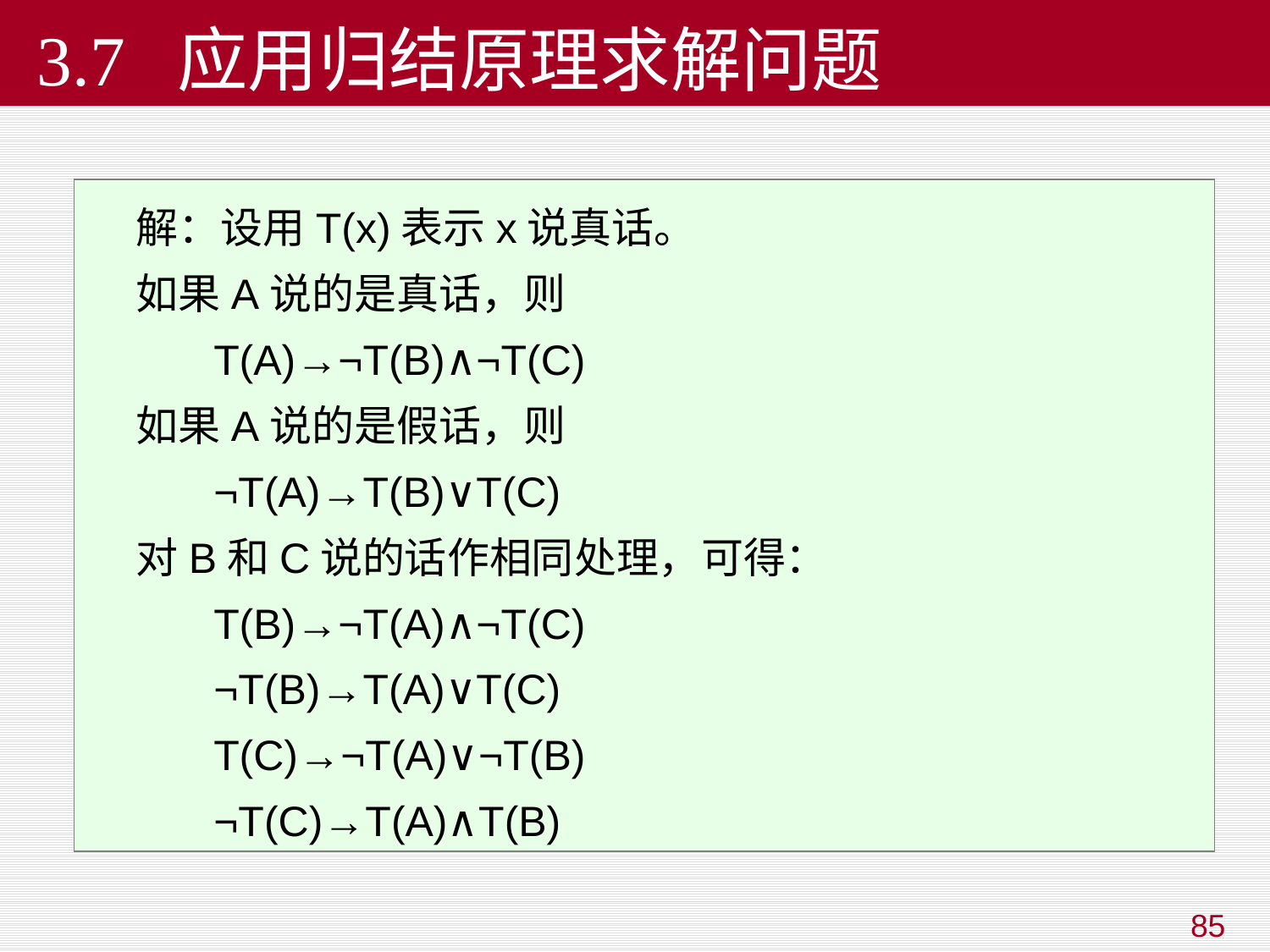

# 3.7  应用归结原理求解问题
解：设用T(x)表示x说真话。
如果A说的是真话，则
	T(A)→¬T(B)∧¬T(C)
如果A说的是假话，则
	¬T(A)→T(B)∨T(C)
对B和C说的话作相同处理，可得：
	T(B)→¬T(A)∧¬T(C)
	¬T(B)→T(A)∨T(C)
	T(C)→¬T(A)∨¬T(B)
	¬T(C)→T(A)∧T(B)

85